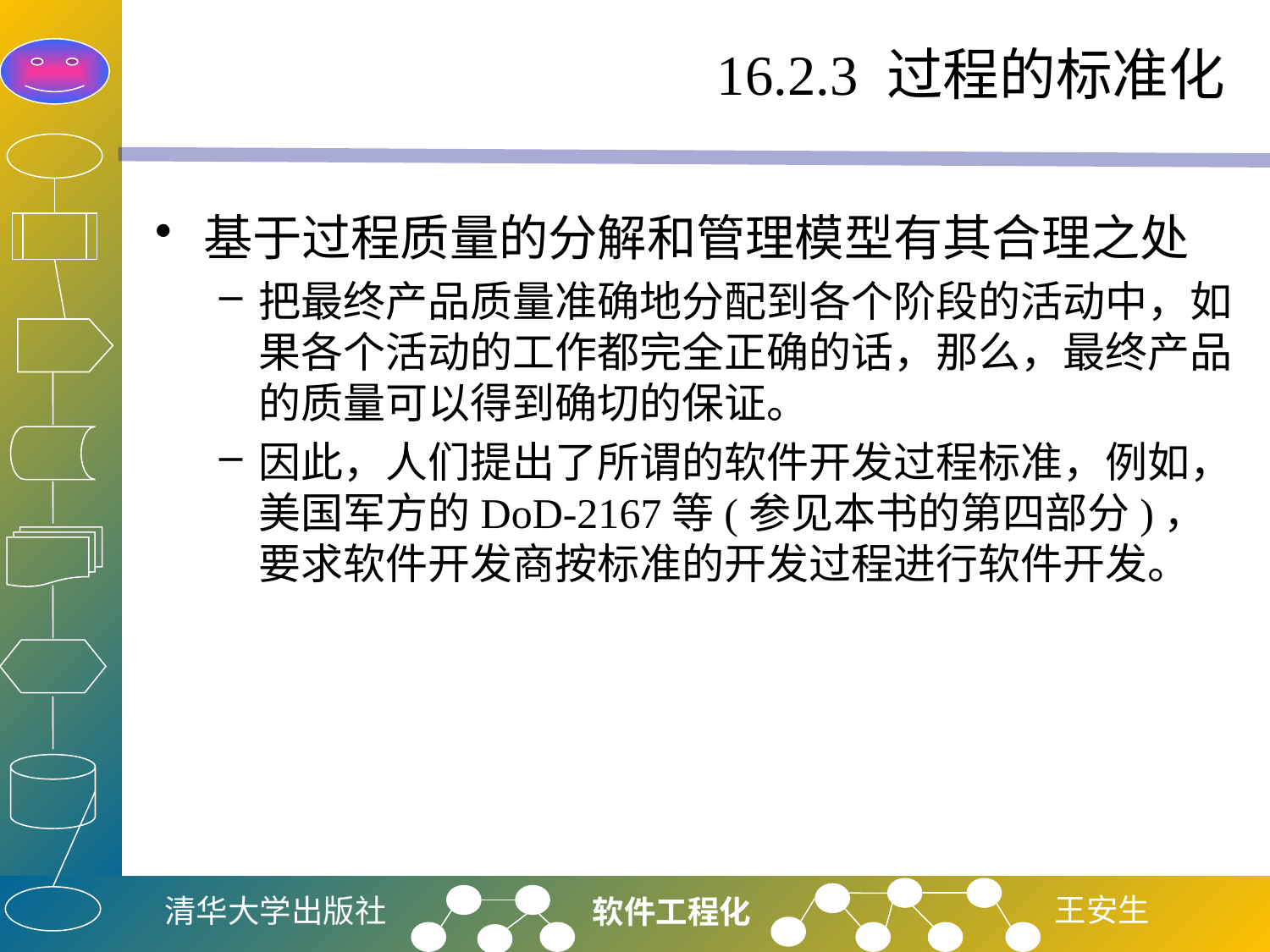

# 16.2.3 过程的标准化
基于过程质量的分解和管理模型有其合理之处
把最终产品质量准确地分配到各个阶段的活动中，如果各个活动的工作都完全正确的话，那么，最终产品的质量可以得到确切的保证。
因此，人们提出了所谓的软件开发过程标准，例如，美国军方的DoD-2167等(参见本书的第四部分)，要求软件开发商按标准的开发过程进行软件开发。